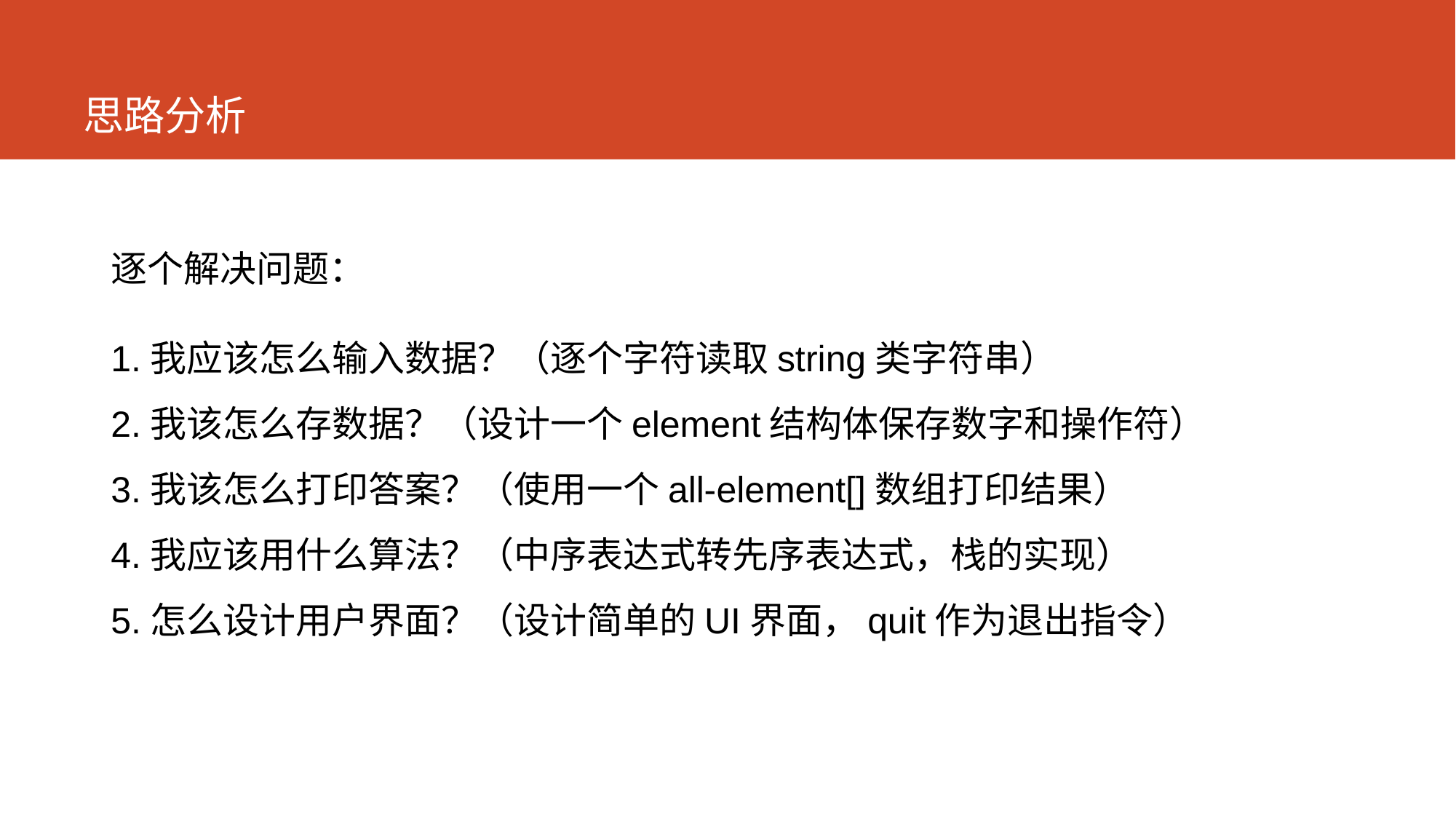

# 思路分析
逐个解决问题：
1.我应该怎么输入数据？（逐个字符读取string类字符串）
2.我该怎么存数据？（设计一个element结构体保存数字和操作符）
3.我该怎么打印答案？（使用一个all-element[]数组打印结果）
4.我应该用什么算法？（中序表达式转先序表达式，栈的实现）
5.怎么设计用户界面？（设计简单的UI界面，quit作为退出指令）